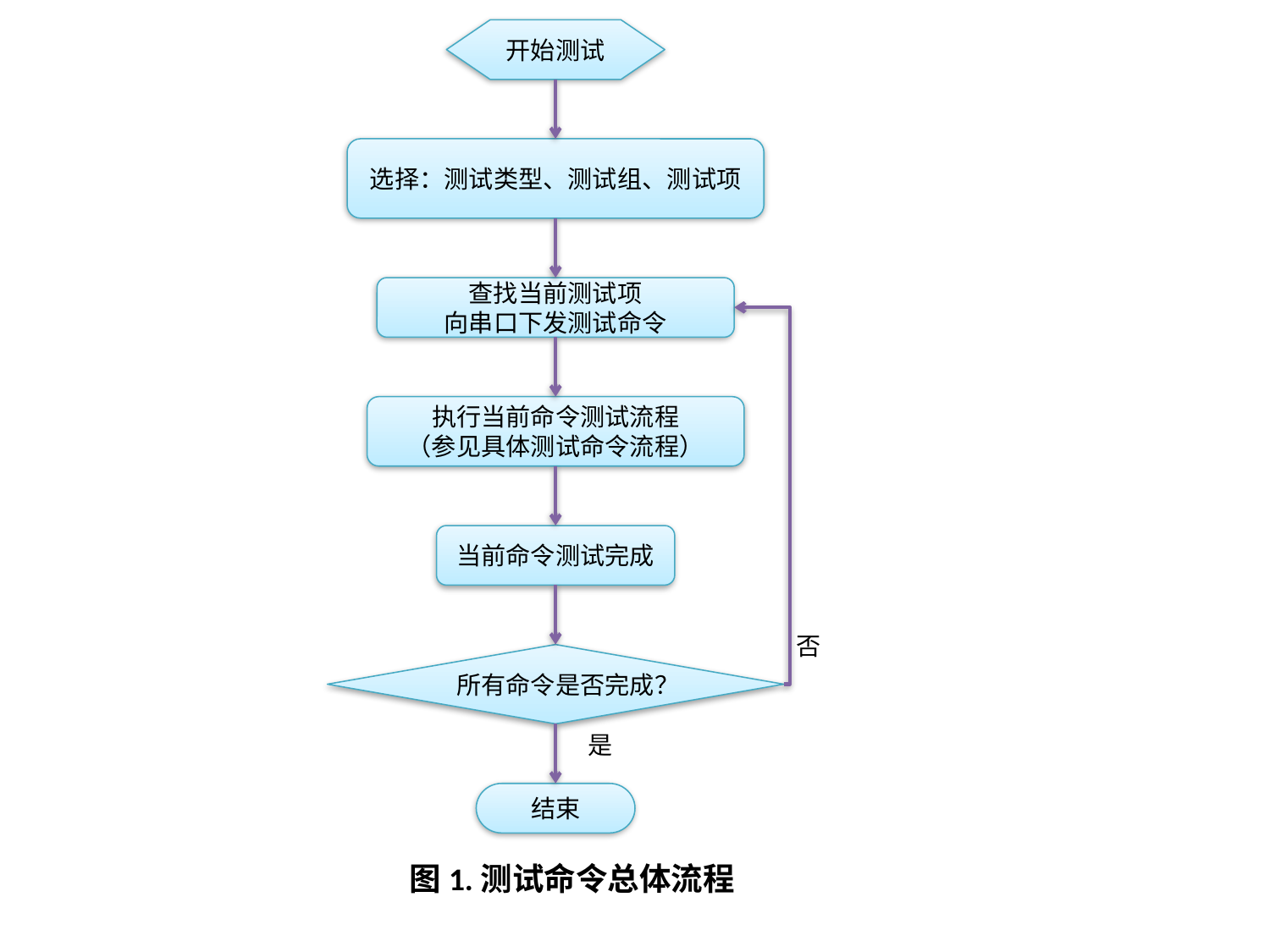

开始测试
选择：测试类型、测试组、测试项
查找当前测试项
向串口下发测试命令
执行当前命令测试流程
（参见具体测试命令流程）
当前命令测试完成
否
所有命令是否完成？
是
结束
图1.测试命令总体流程